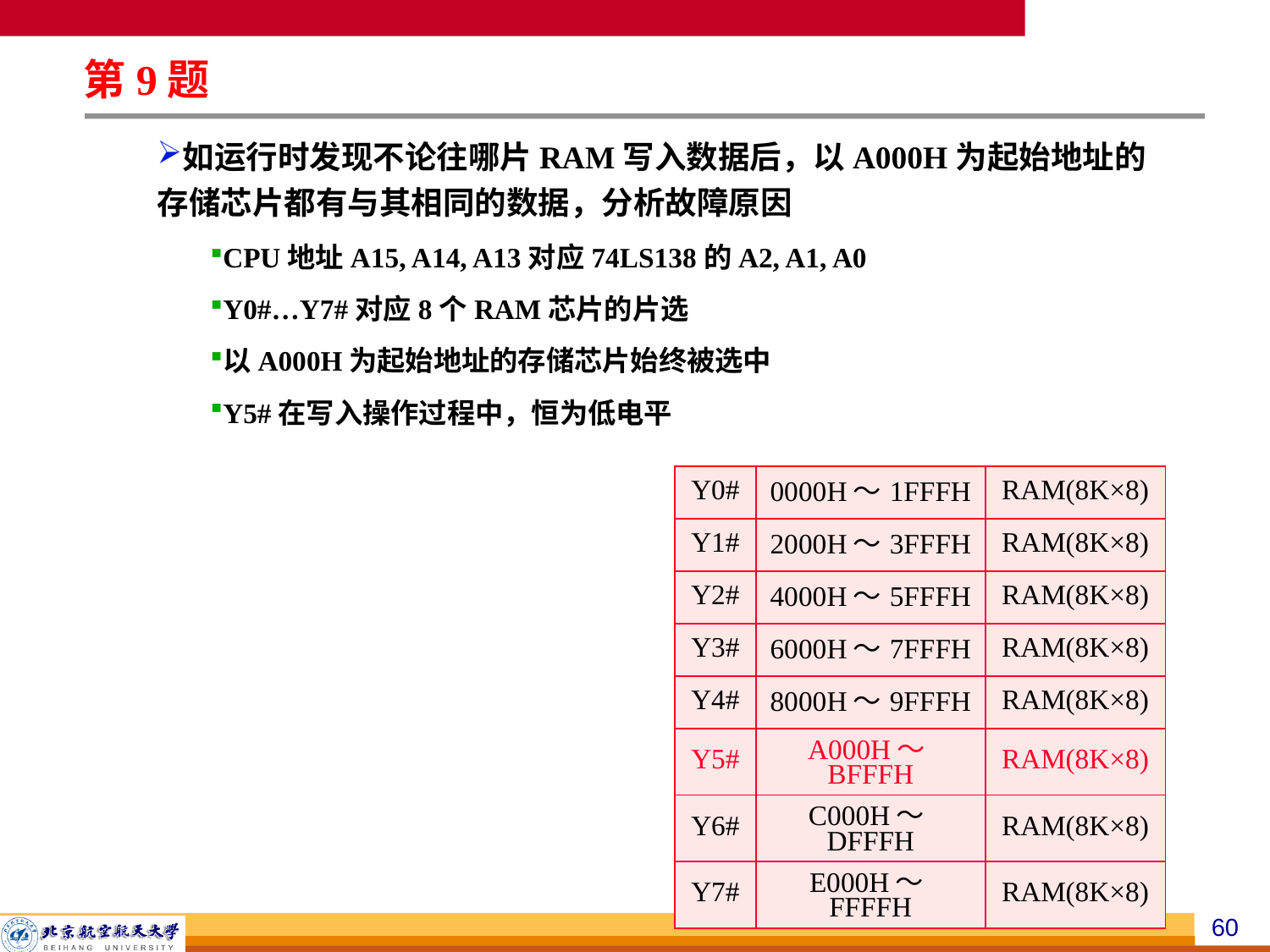

第9题
如运行时发现不论往哪片RAM写入数据后，以A000H为起始地址的存储芯片都有与其相同的数据，分析故障原因
CPU地址A15, A14, A13对应74LS138的A2, A1, A0
Y0#…Y7#对应8个RAM芯片的片选
以A000H为起始地址的存储芯片始终被选中
Y5#在写入操作过程中，恒为低电平
| Y0# | 0000H～1FFFH | RAM(8K×8) |
| --- | --- | --- |
| Y1# | 2000H～3FFFH | RAM(8K×8) |
| Y2# | 4000H～5FFFH | RAM(8K×8) |
| Y3# | 6000H～7FFFH | RAM(8K×8) |
| Y4# | 8000H～9FFFH | RAM(8K×8) |
| Y5# | A000H～BFFFH | RAM(8K×8) |
| Y6# | C000H～DFFFH | RAM(8K×8) |
| Y7# | E000H～FFFFH | RAM(8K×8) |